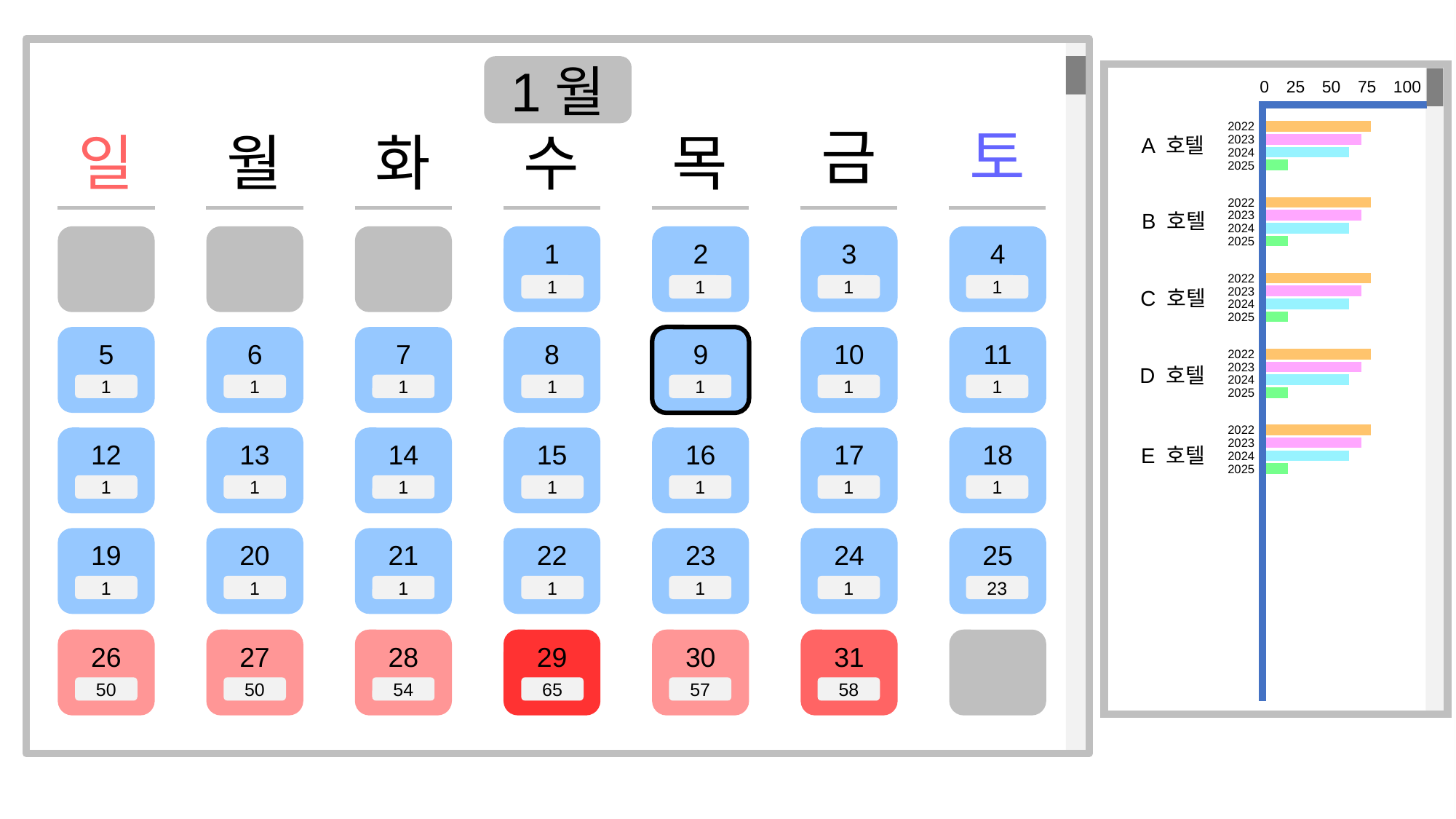

2025. 01.08 기준
날짜를 선택하면
호텔별의 예약 수(년도별)가
나타난다.

1월

0
25
50
75
100
금
토
2022
2023
2024
2025
일
월
화
수
목
A 호텔
2022
2023
2024
2025
B 호텔

1

2

3

4

2022
2023
2024
2025
1
1
1
1
C 호텔
5

6

7

8

9

10

11

2022
2023
2024
2025
D 호텔
1
1
1
1
1
1
1
2022
2023
2024
2025
12

13

14

15

16

17

18

E 호텔
1
1
1
1
1
1
1
19

20

21

22

23

24

25

1
1
1
1
1
1
23
26

27

28

29

30

31

50
50
54
65
57
58